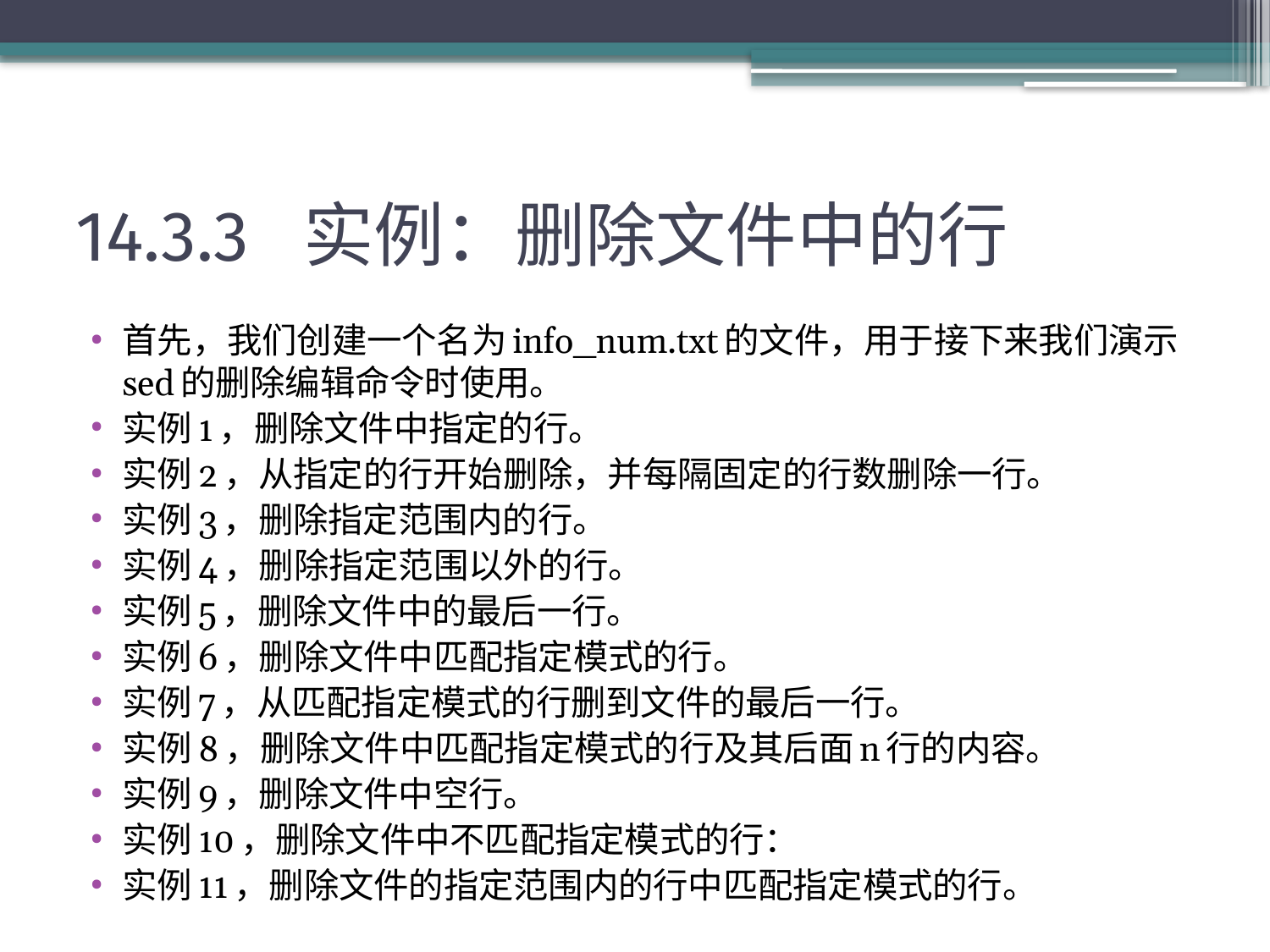

# 14.3.3  实例：删除文件中的行
首先，我们创建一个名为info_num.txt的文件，用于接下来我们演示sed的删除编辑命令时使用。
实例1，删除文件中指定的行。
实例2，从指定的行开始删除，并每隔固定的行数删除一行。
实例3，删除指定范围内的行。
实例4，删除指定范围以外的行。
实例5，删除文件中的最后一行。
实例6，删除文件中匹配指定模式的行。
实例7，从匹配指定模式的行删到文件的最后一行。
实例8，删除文件中匹配指定模式的行及其后面n行的内容。
实例9，删除文件中空行。
实例10，删除文件中不匹配指定模式的行：
实例11，删除文件的指定范围内的行中匹配指定模式的行。